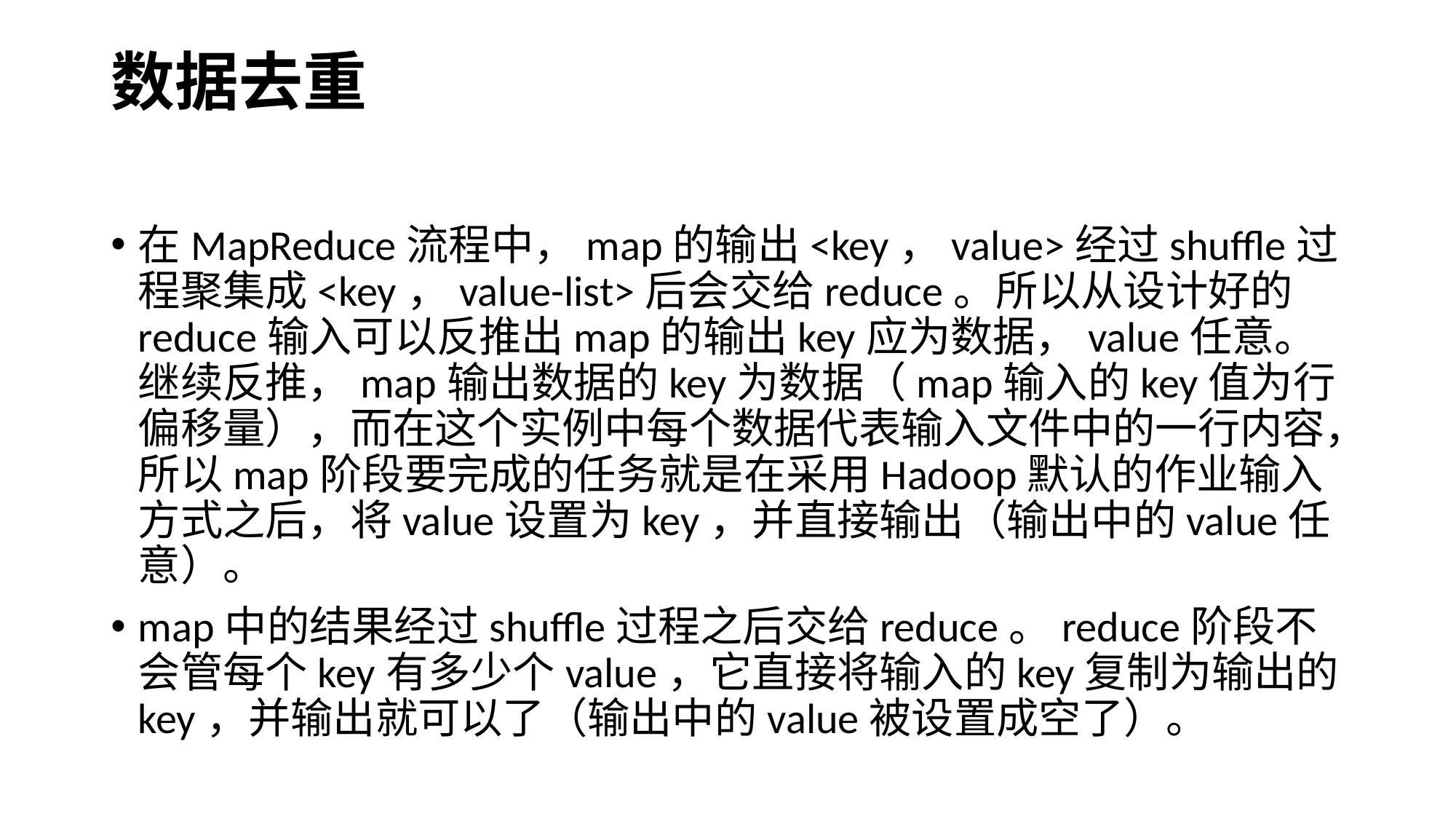

# 数据去重
在MapReduce流程中，map的输出<key，value>经过shuffle过程聚集成<key，value-list>后会交给reduce。所以从设计好的reduce输入可以反推出map的输出key应为数据，value任意。继续反推，map输出数据的key为数据（map输入的key值为行偏移量），而在这个实例中每个数据代表输入文件中的一行内容，所以map阶段要完成的任务就是在采用Hadoop默认的作业输入方式之后，将value设置为key，并直接输出（输出中的value任意）。
map中的结果经过shuffle过程之后交给reduce。reduce阶段不会管每个key有多少个value，它直接将输入的key复制为输出的key，并输出就可以了（输出中的value被设置成空了）。